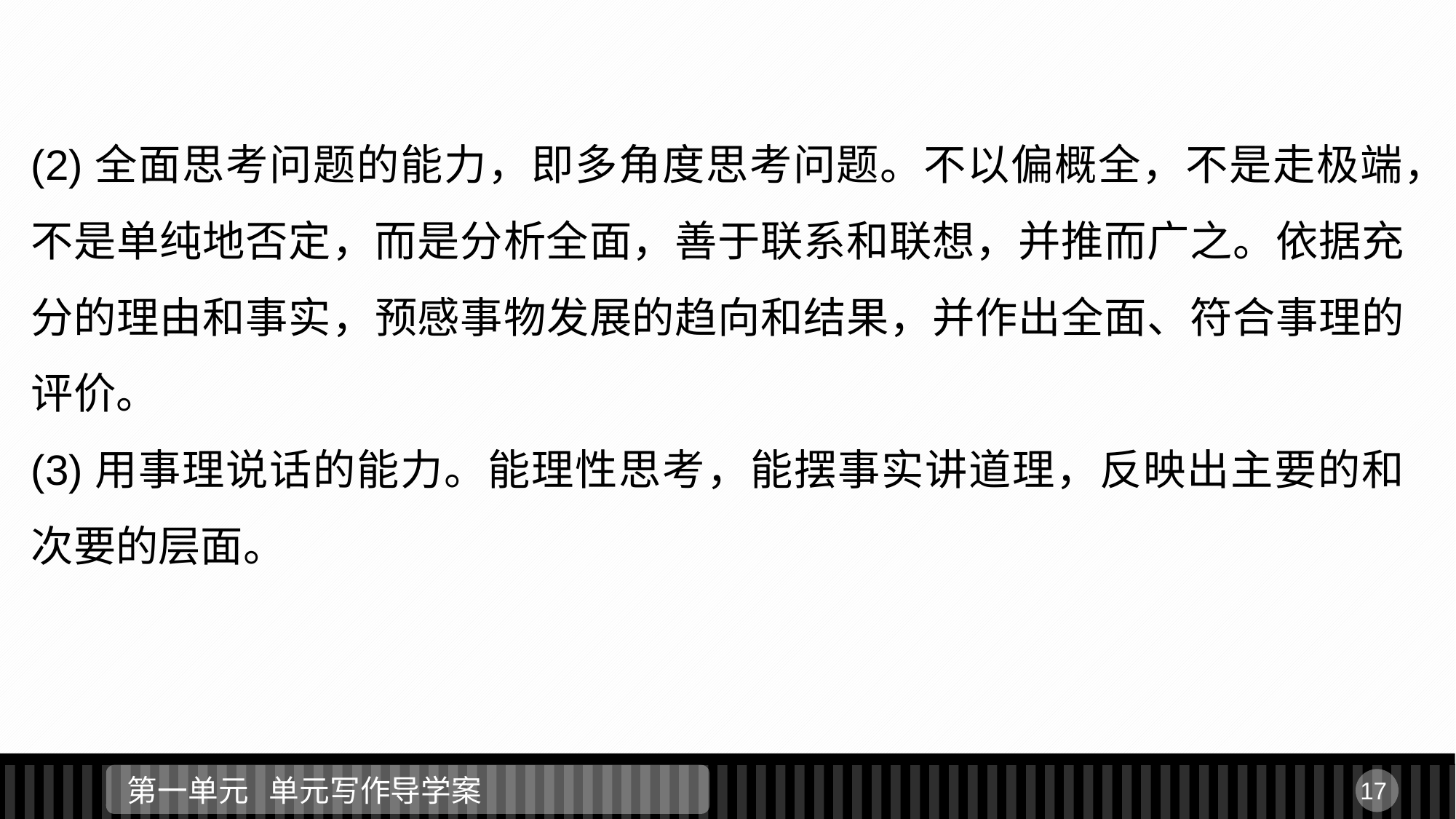

(2)全面思考问题的能力，即多角度思考问题。不以偏概全，不是走极端，不是单纯地否定，而是分析全面，善于联系和联想，并推而广之。依据充分的理由和事实，预感事物发展的趋向和结果，并作出全面、符合事理的评价。
(3)用事理说话的能力。能理性思考，能摆事实讲道理，反映出主要的和次要的层面。